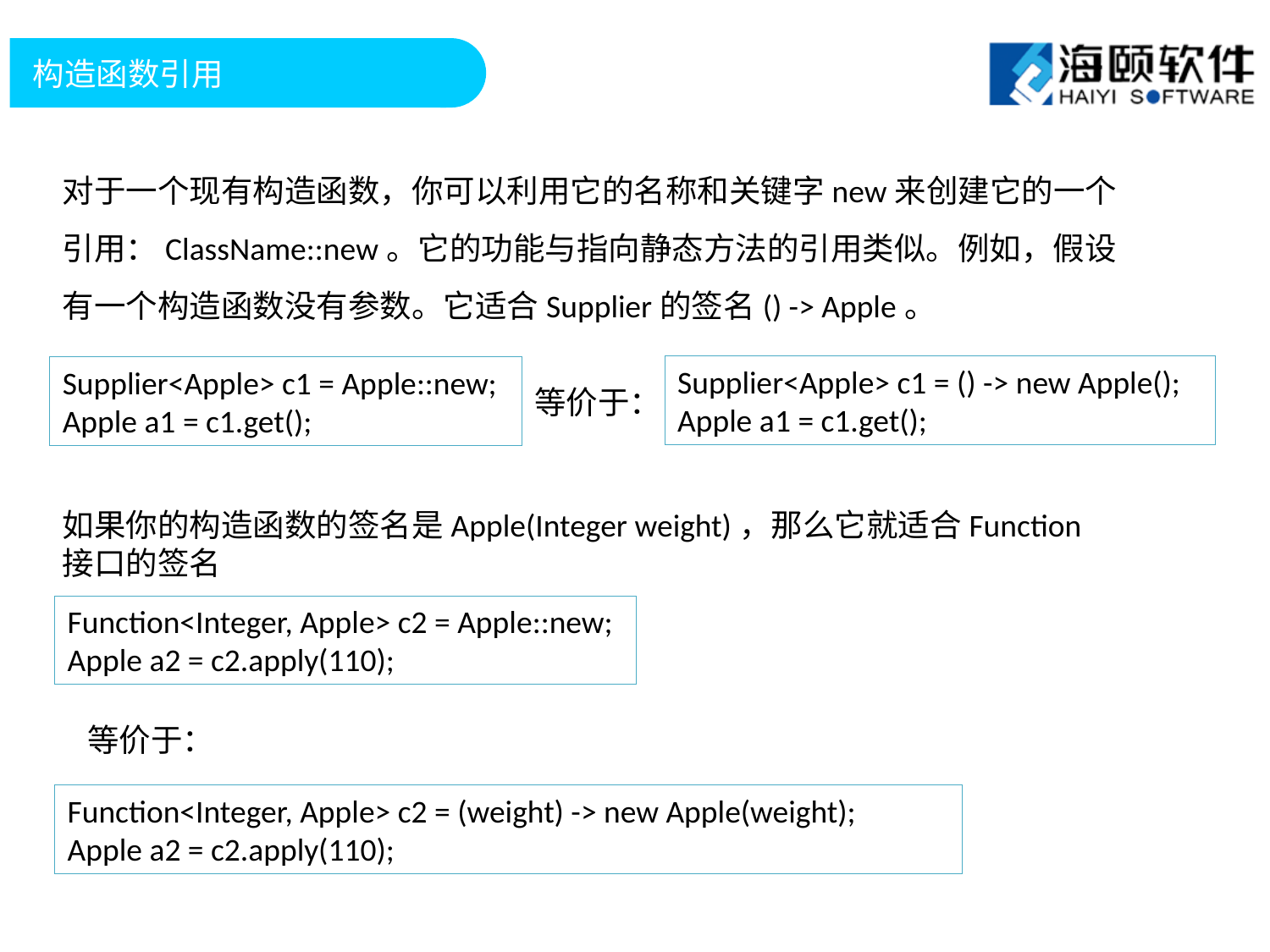

构造函数引用
对于一个现有构造函数，你可以利用它的名称和关键字new来创建它的一个引用：ClassName::new。它的功能与指向静态方法的引用类似。例如，假设有一个构造函数没有参数。它适合Supplier的签名() -> Apple。
Supplier<Apple> c1 = () -> new Apple();
Apple a1 = c1.get();
Supplier<Apple> c1 = Apple::new;
Apple a1 = c1.get();
等价于：
如果你的构造函数的签名是Apple(Integer weight)，那么它就适合Function接口的签名

Function<Integer, Apple> c2 = Apple::new;
Apple a2 = c2.apply(110);
等价于：
Function<Integer, Apple> c2 = (weight) -> new Apple(weight);
Apple a2 = c2.apply(110);